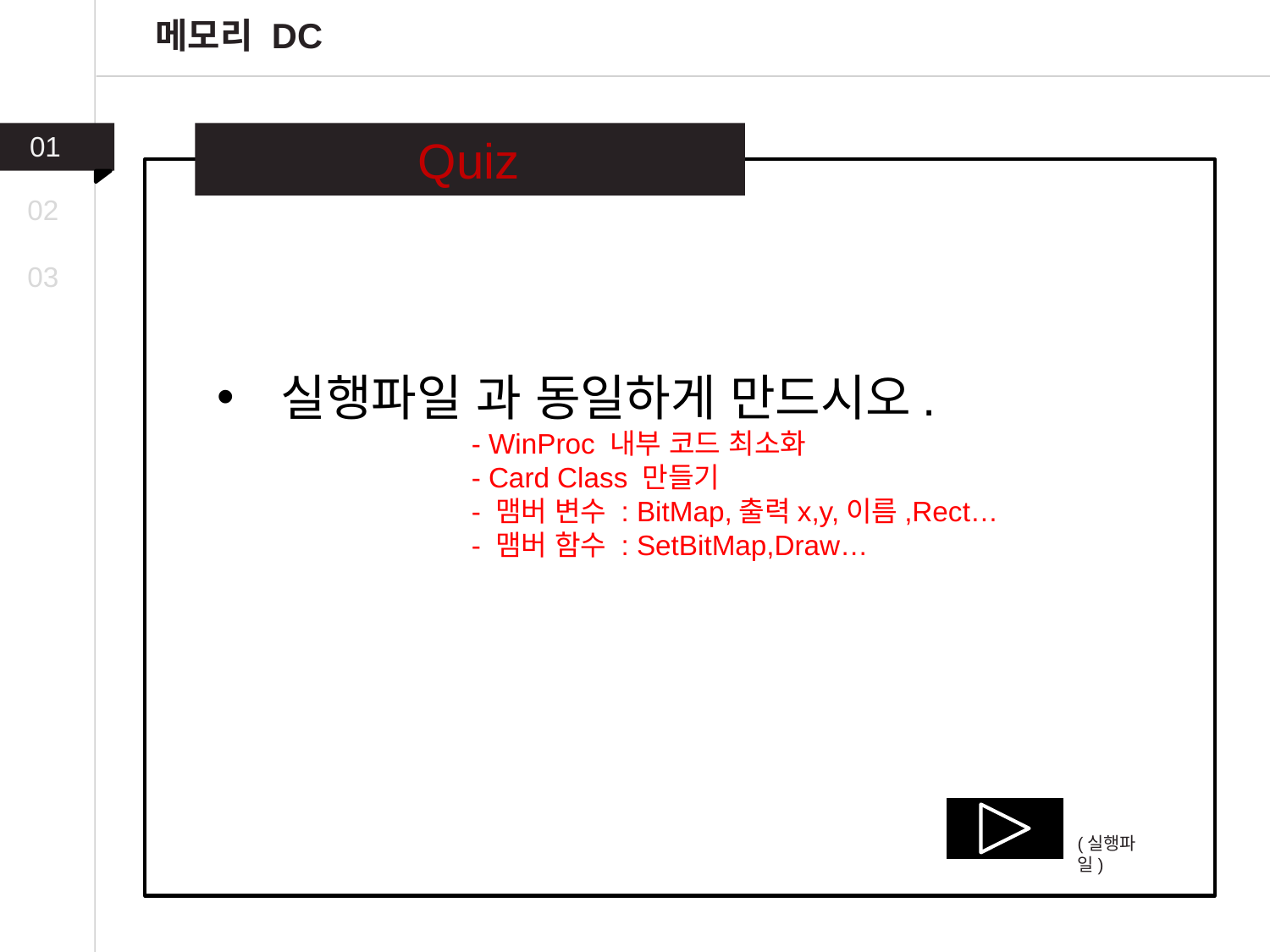

메모리 DC
01

Quiz

02
03
실행파일 과 동일하게 만드시오.
		- WinProc 내부 코드 최소화
		- Card Class 만들기
		- 맴버 변수 : BitMap,출력x,y,이름,Rect…
		- 맴버 함수 : SetBitMap,Draw…

(실행파일)